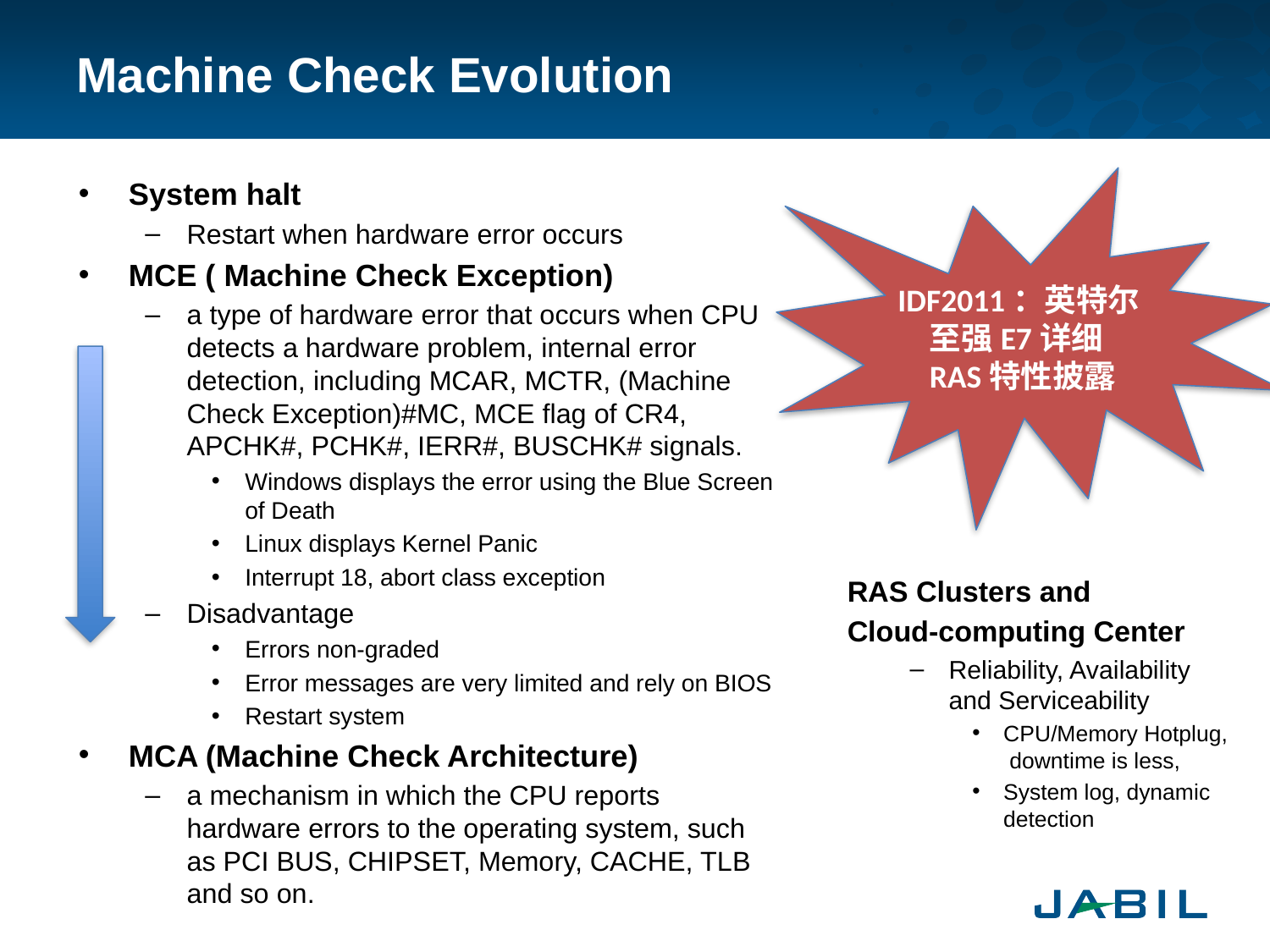

# Machine Check Evolution
System halt
Restart when hardware error occurs
MCE ( Machine Check Exception)
a type of hardware error that occurs when CPU detects a hardware problem, internal error detection, including MCAR, MCTR, (Machine Check Exception)#MC, MCE flag of CR4, APCHK#, PCHK#, IERR#, BUSCHK# signals.
Windows displays the error using the Blue Screen of Death
Linux displays Kernel Panic
Interrupt 18, abort class exception
Disadvantage
Errors non-graded
Error messages are very limited and rely on BIOS
Restart system
MCA (Machine Check Architecture)
a mechanism in which the CPU reports hardware errors to the operating system, such as PCI BUS, CHIPSET, Memory, CACHE, TLB and so on.

IDF2011：英特尔至强E7详细RAS特性披露

RAS Clusters and
Cloud-computing Center
Reliability, Availability and Serviceability
CPU/Memory Hotplug,  downtime is less,
System log, dynamic detection